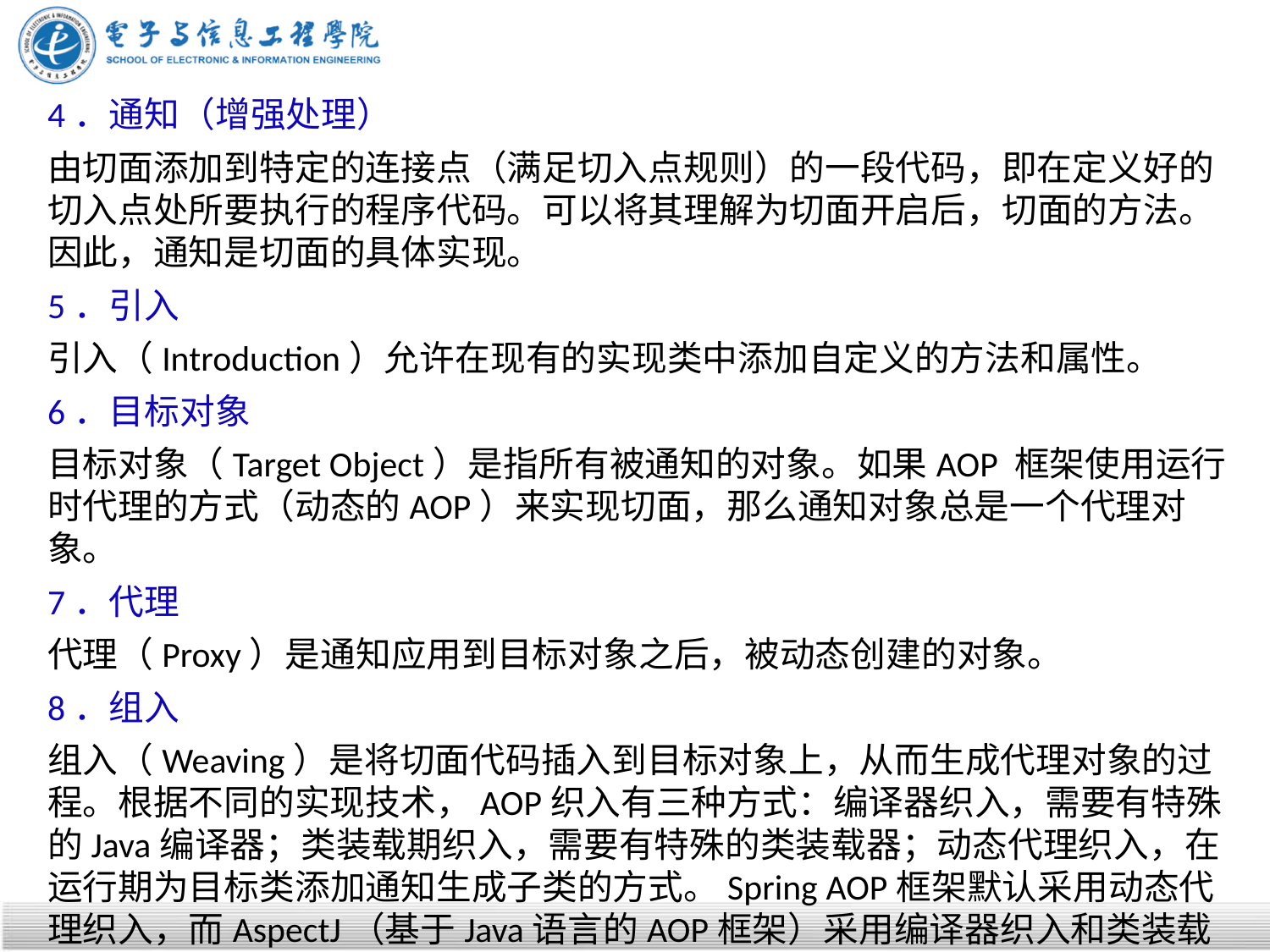

4．通知（增强处理）
由切面添加到特定的连接点（满足切入点规则）的一段代码，即在定义好的切入点处所要执行的程序代码。可以将其理解为切面开启后，切面的方法。因此，通知是切面的具体实现。
5．引入
引入（Introduction）允许在现有的实现类中添加自定义的方法和属性。
6．目标对象
目标对象（Target Object）是指所有被通知的对象。如果AOP 框架使用运行时代理的方式（动态的AOP）来实现切面，那么通知对象总是一个代理对象。
7．代理
代理（Proxy）是通知应用到目标对象之后，被动态创建的对象。
8．组入
组入（Weaving）是将切面代码插入到目标对象上，从而生成代理对象的过程。根据不同的实现技术，AOP织入有三种方式：编译器织入，需要有特殊的Java编译器；类装载期织入，需要有特殊的类装载器；动态代理织入，在运行期为目标类添加通知生成子类的方式。Spring AOP框架默认采用动态代理织入，而AspectJ（基于Java语言的AOP框架）采用编译器织入和类装载期织入。